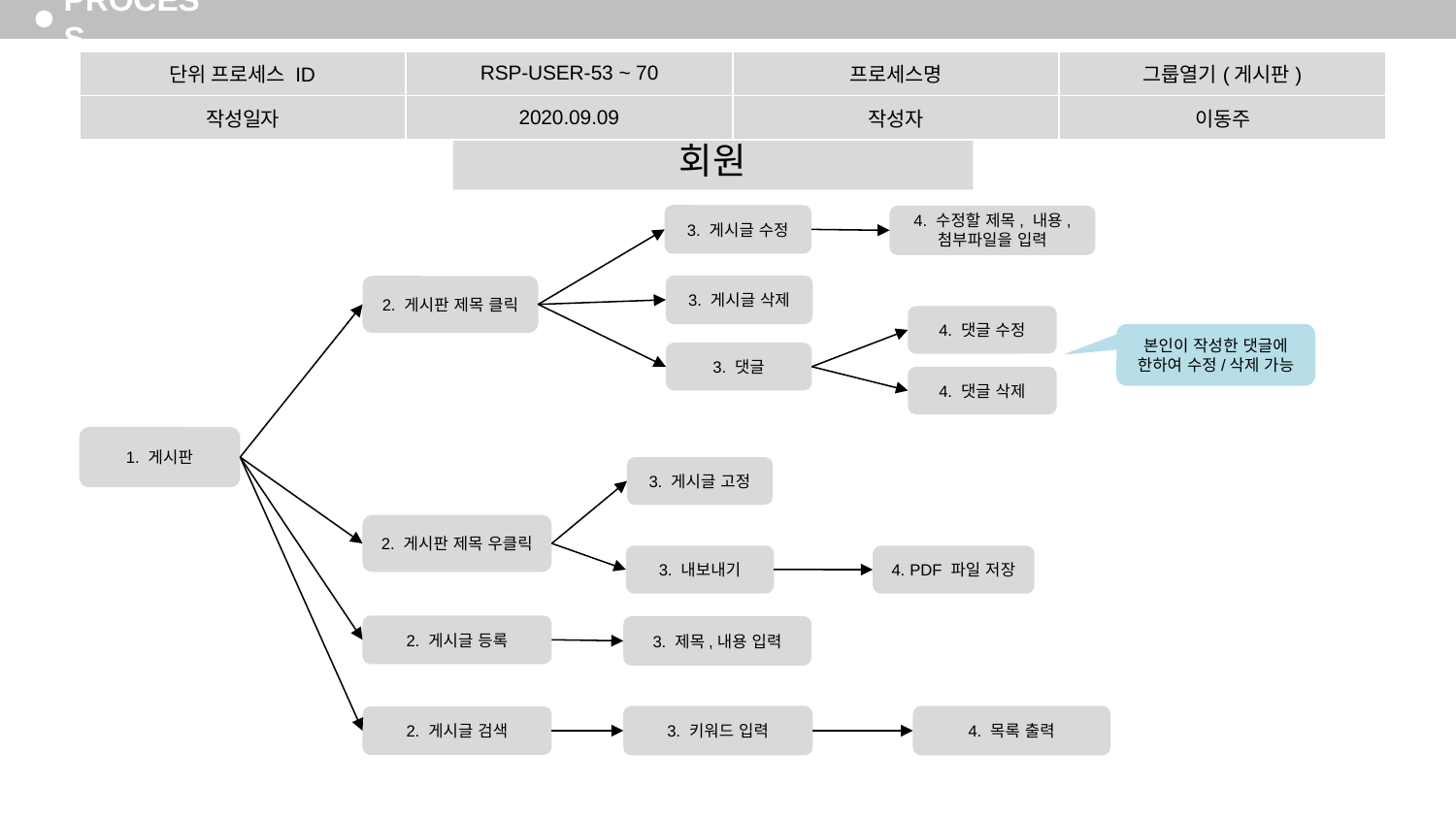

# PROCESS
| 단위 프로세스 ID | RSP-USER-53 ~ 70 | 프로세스명 | 그룹열기(게시판) |
| --- | --- | --- | --- |
| 작성일자 | 2020.09.09 | 작성자 | 이동주 |
회원
3. 게시글 수정
4. 수정할 제목, 내용, 첨부파일을 입력
3. 게시글 삭제
2. 게시판 제목 클릭
4. 댓글 수정
본인이 작성한 댓글에 한하여 수정/삭제 가능
3. 댓글
4. 댓글 삭제
1. 게시판
3. 게시글 고정
2. 게시판 제목 우클릭
4. PDF 파일 저장
3. 내보내기
2. 게시글 등록
3. 제목,내용 입력
3. 키워드 입력
4. 목록 출력
2. 게시글 검색